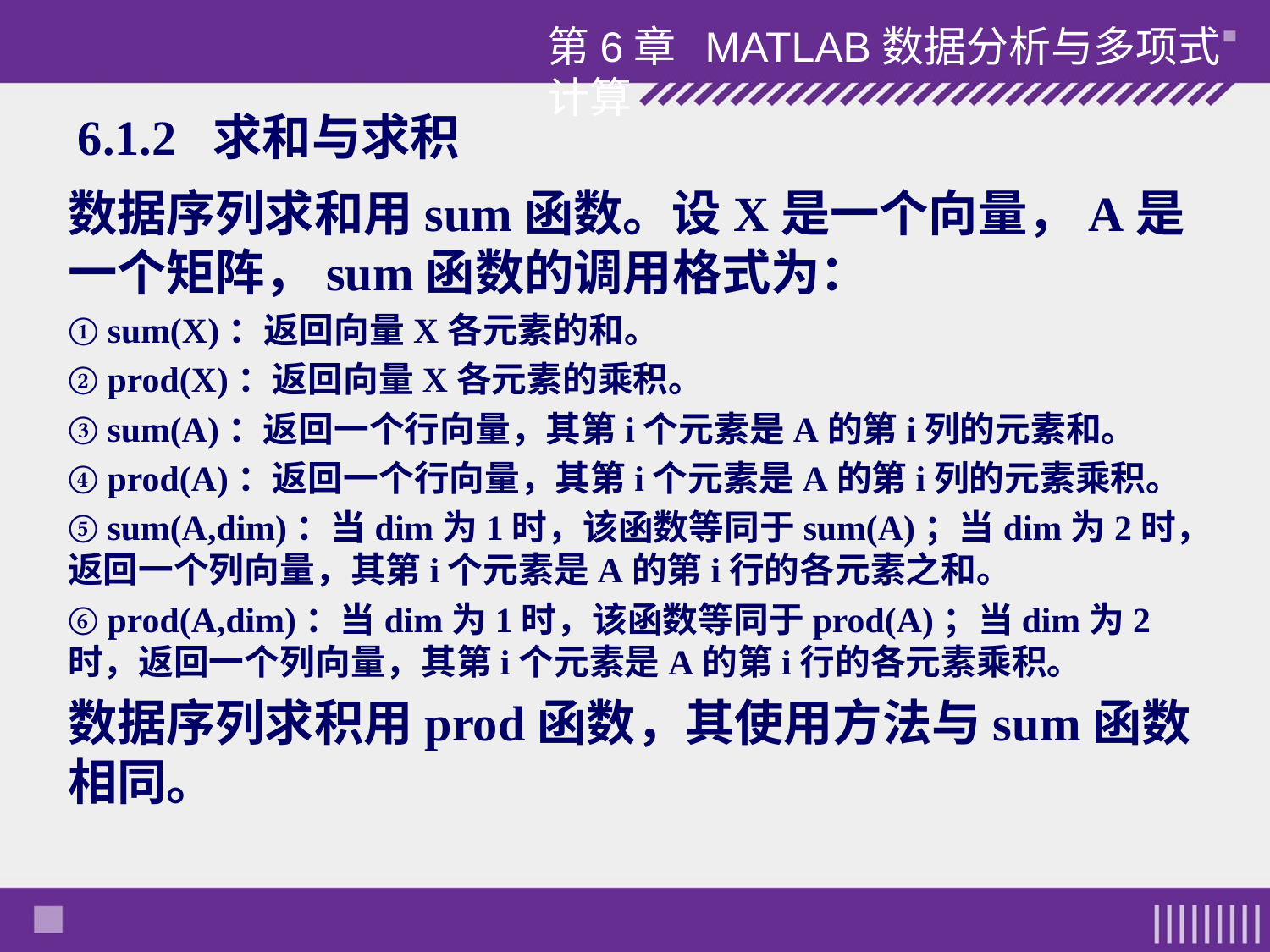

第6章  MATLAB数据分析与多项式计算
# 6.1.2  求和与求积
数据序列求和用sum函数。设X是一个向量，A是一个矩阵，sum函数的调用格式为：
① sum(X)：返回向量X各元素的和。
② prod(X)：返回向量X各元素的乘积。
③ sum(A)：返回一个行向量，其第i个元素是A的第i列的元素和。
④ prod(A)：返回一个行向量，其第i个元素是A的第i列的元素乘积。
⑤ sum(A,dim)：当dim为1时，该函数等同于sum(A)；当dim为2时，返回一个列向量，其第i个元素是A的第i行的各元素之和。
⑥ prod(A,dim)：当dim为1时，该函数等同于prod(A)；当dim为2时，返回一个列向量，其第i个元素是A的第i行的各元素乘积。
数据序列求积用prod函数，其使用方法与sum函数相同。